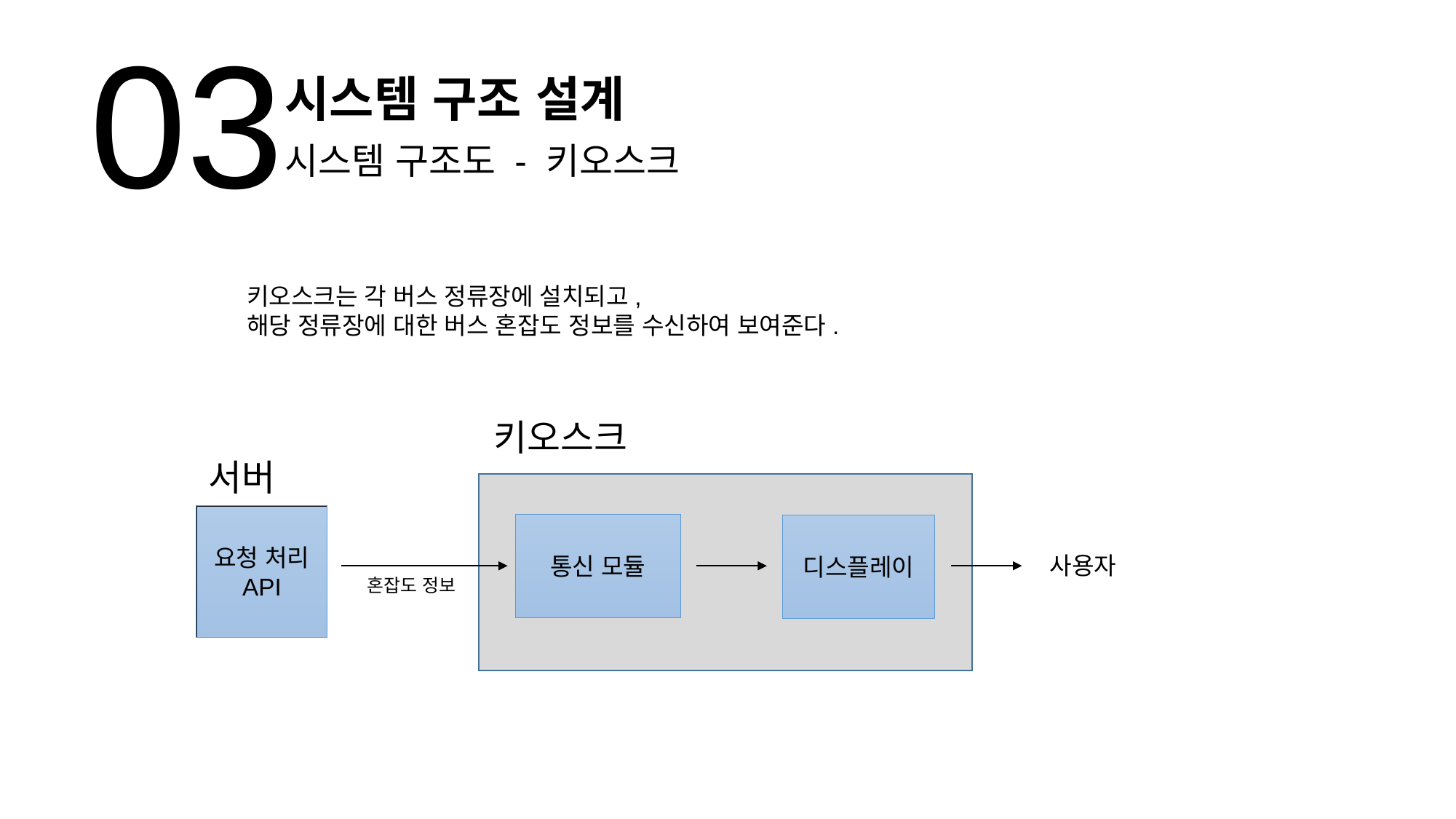

03
시스템 구조 설계
시스템 구조도 - 키오스크
키오스크는 각 버스 정류장에 설치되고,
해당 정류장에 대한 버스 혼잡도 정보를 수신하여 보여준다.
키오스크
서버

요청 처리
API
통신 모듈
디스플레이
사용자
혼잡도 정보